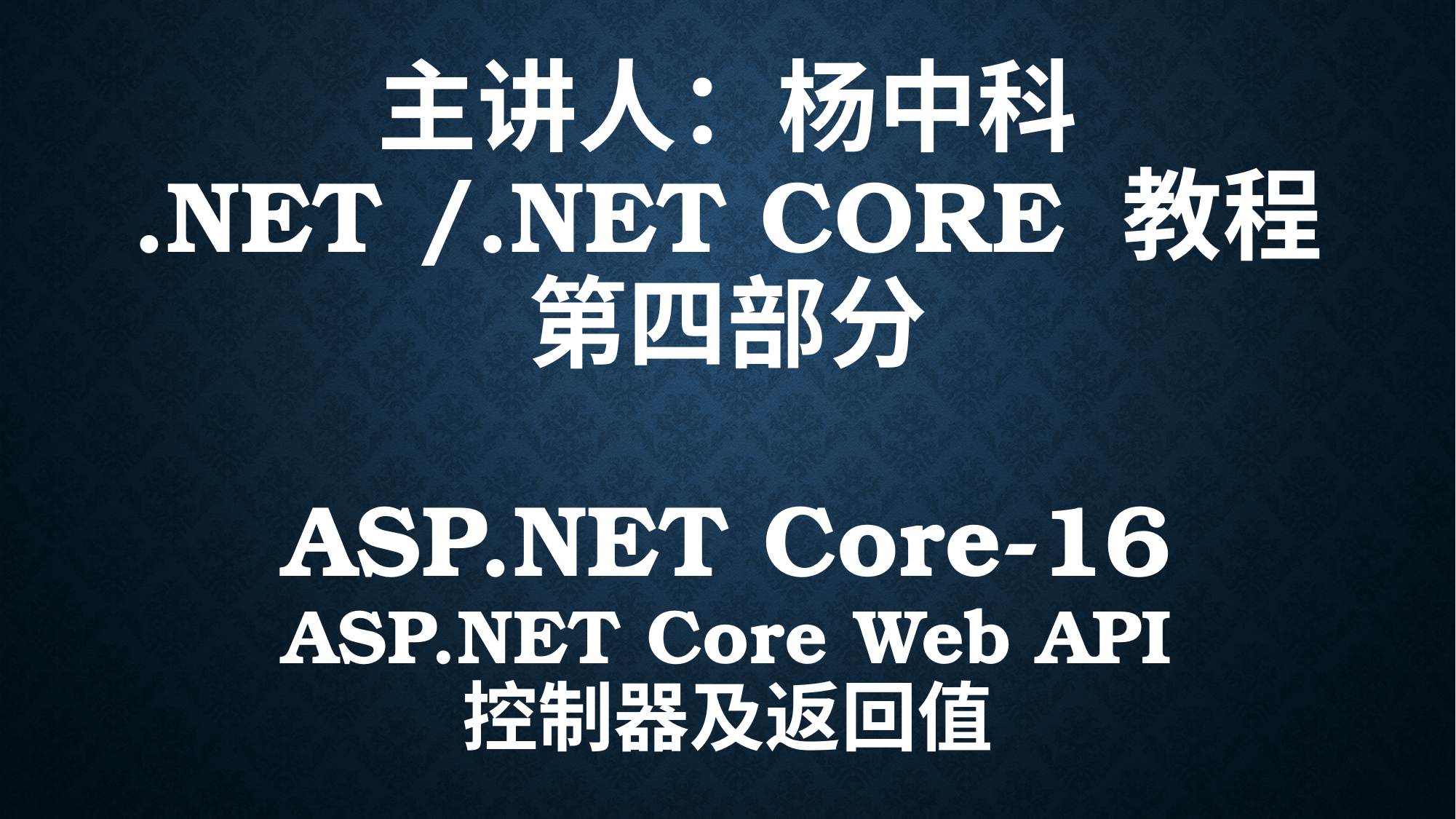

# 主讲人：杨中科 .NET /.NET Core 教程 第四部分 ASP.NET Core-16 ASP.NET Core Web API 控制器及返回值